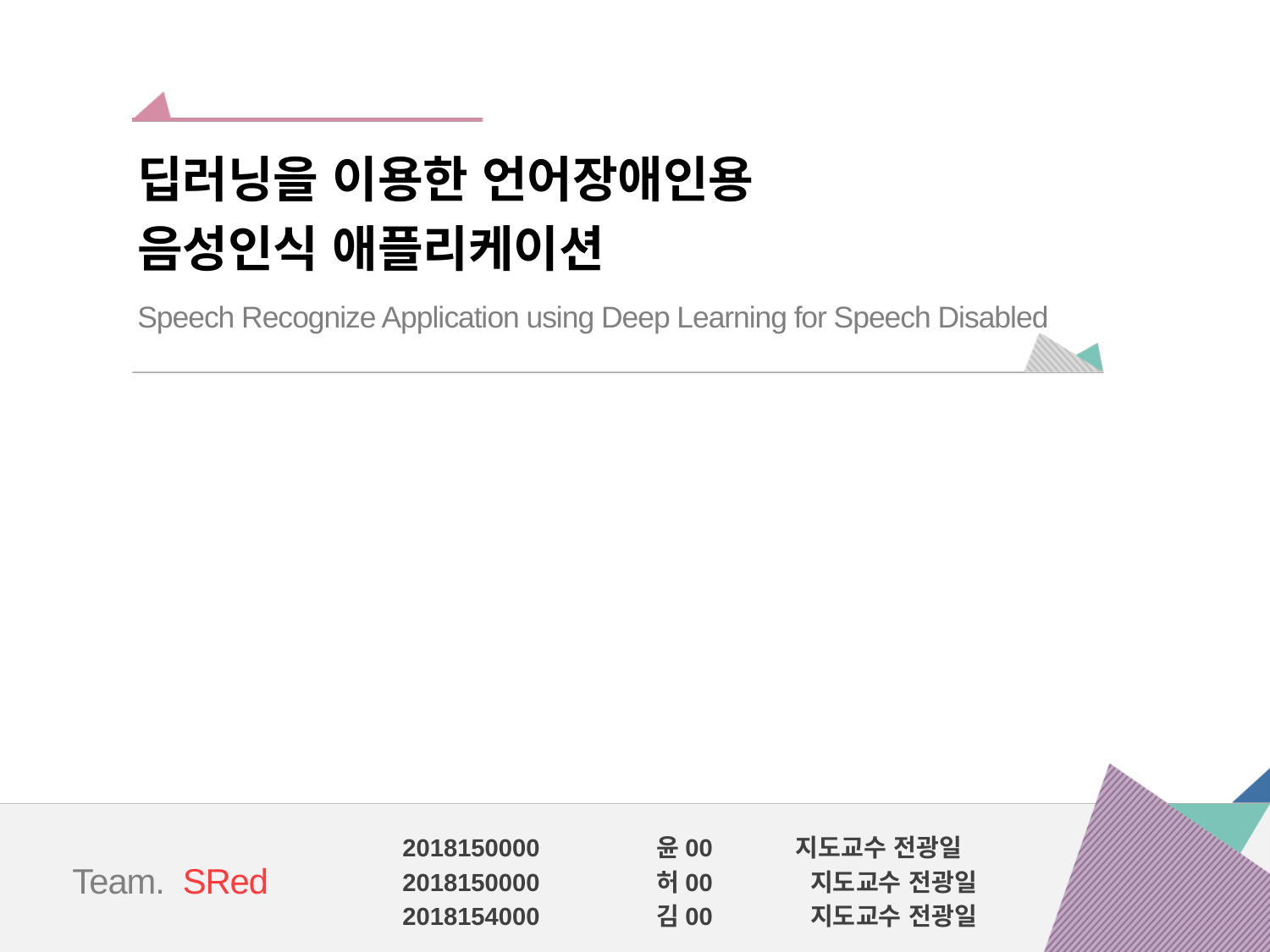

딥러닝을 이용한 언어장애인용
음성인식 애플리케이션

Speech Recognize Application using Deep Learning for Speech Disabled
Team.  SRed
2018150000	윤00           지도교수 전광일
2018150000	허00	   지도교수 전광일
2018154000	김00 	   지도교수 전광일